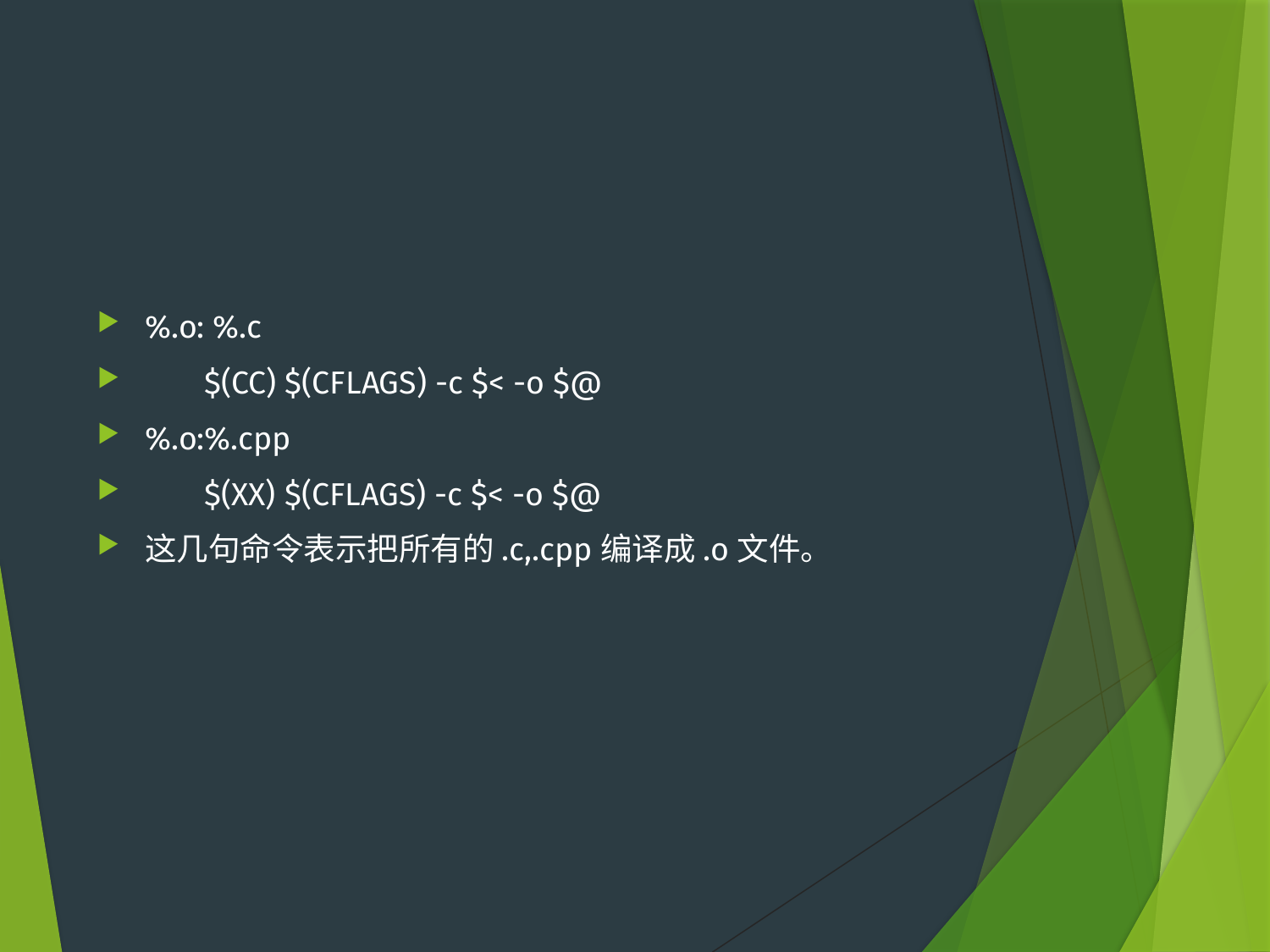

#
%.o: %.c
       $(CC) $(CFLAGS) -c $< -o $@
%.o:%.cpp
       $(XX) $(CFLAGS) -c $< -o $@
这几句命令表示把所有的.c,.cpp编译成.o文件。